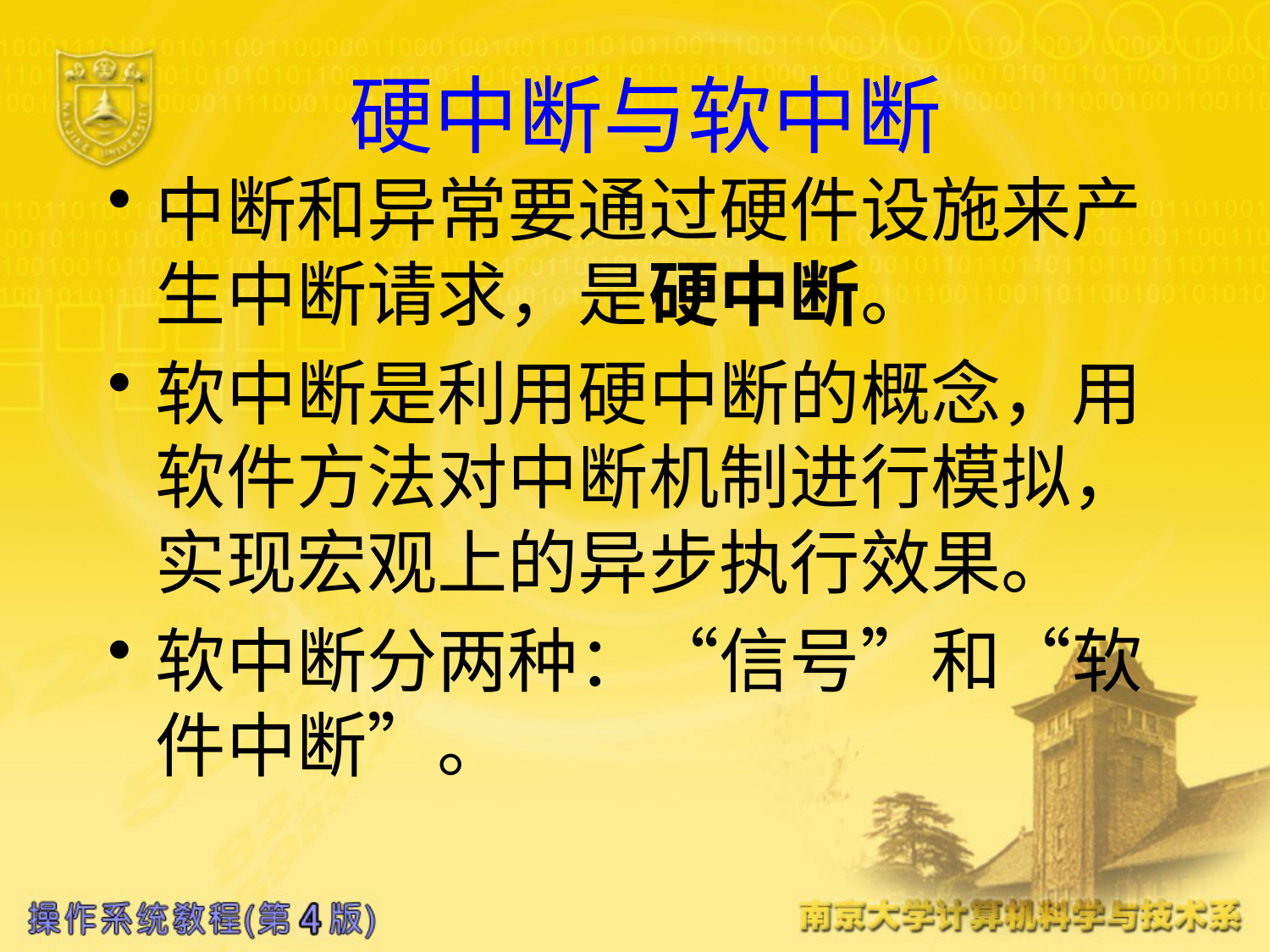

# 硬中断与软中断
中断和异常要通过硬件设施来产生中断请求，是硬中断。
软中断是利用硬中断的概念，用软件方法对中断机制进行模拟，实现宏观上的异步执行效果。
软中断分两种：“信号”和“软件中断”。